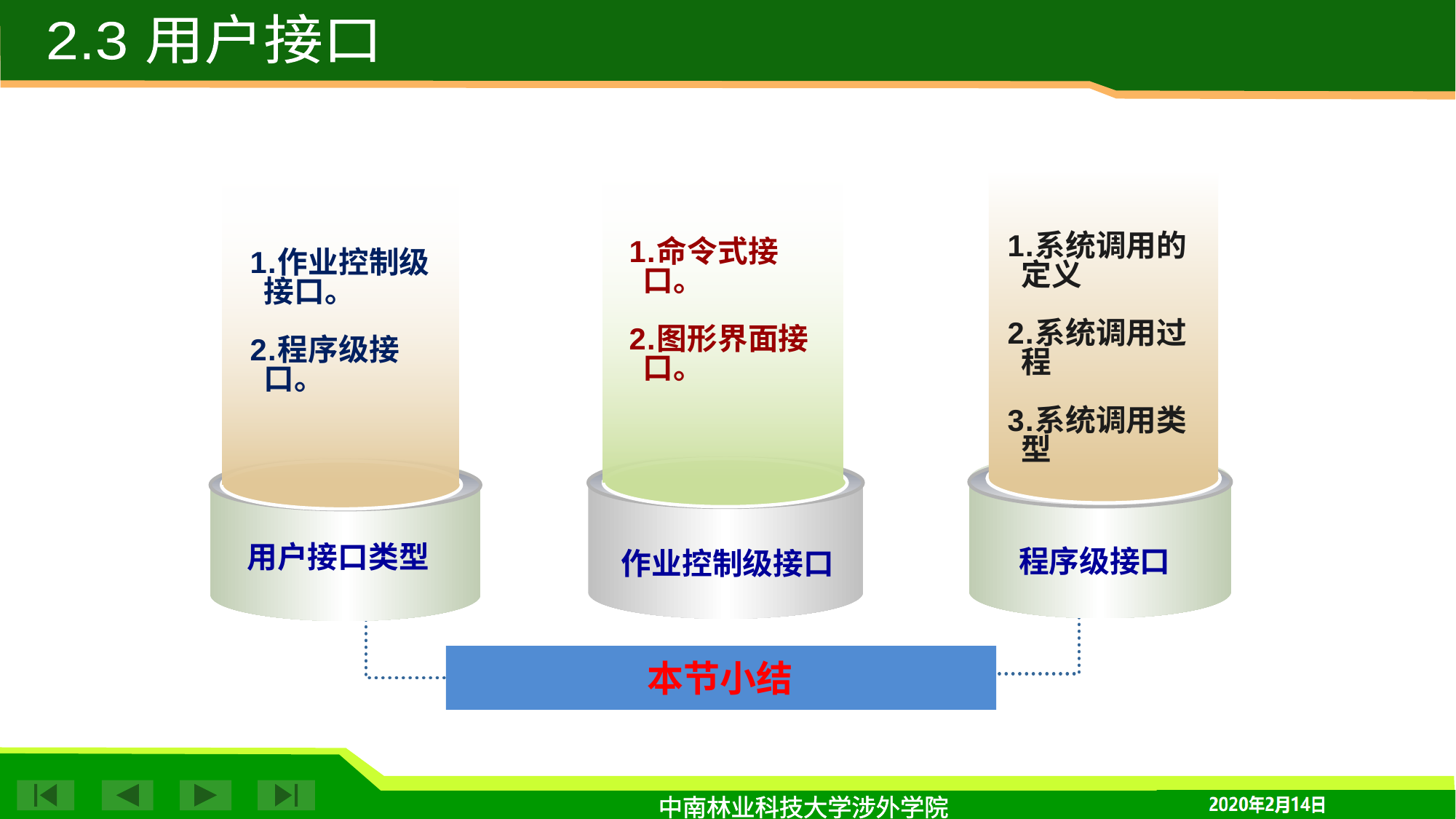

2.3 用户接口

系统调用的定义

系统调用过程

系统调用类型
命令式接口。

图形界面接口。

作业控制级接口。

程序级接口。

用户接口类型
程序级接口
作业控制级接口

本节小结